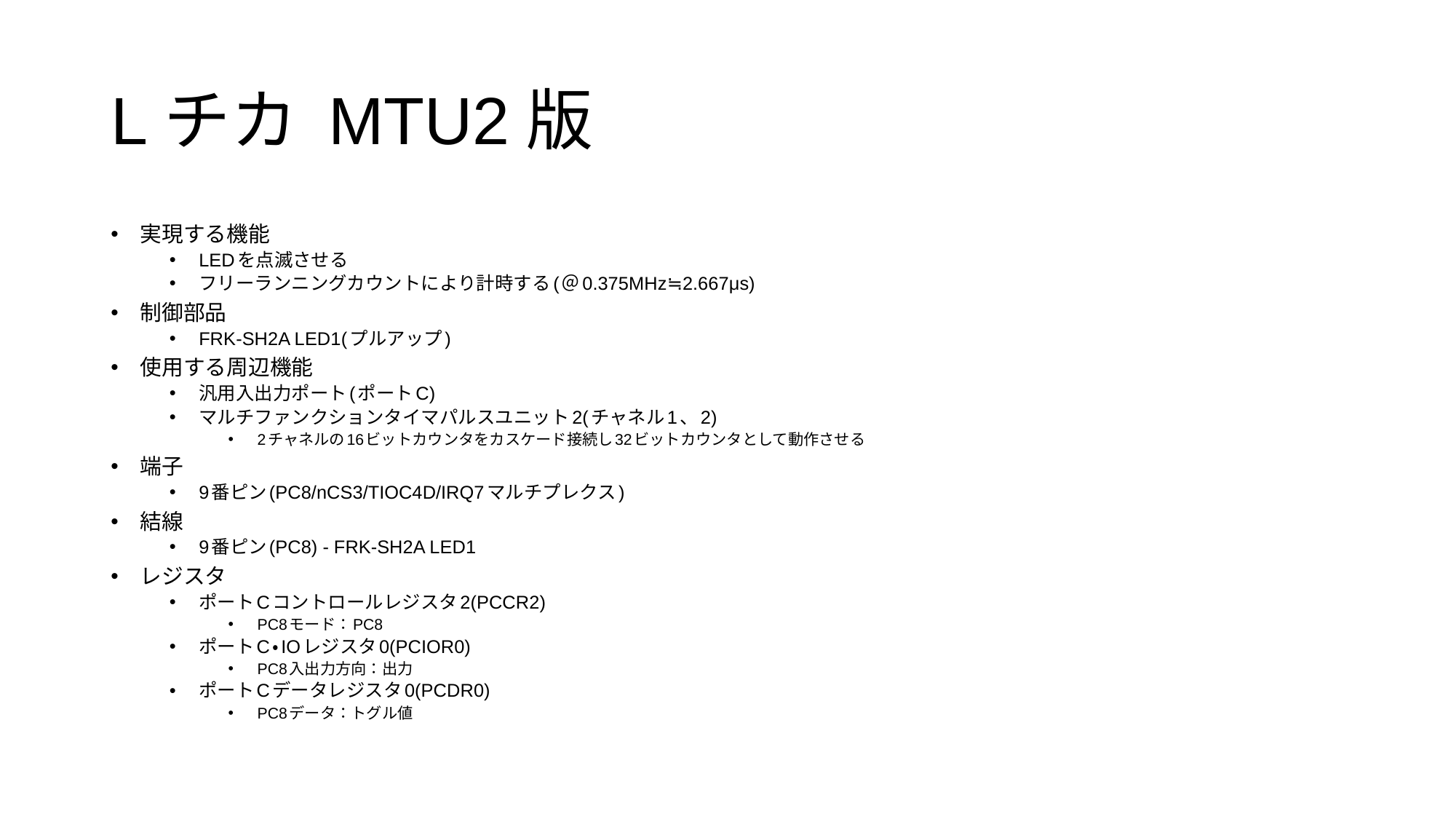

# Lチカ MTU2版
実現する機能
LEDを点滅させる
フリーランニングカウントにより計時する(＠0.375MHz≒2.667μs)
制御部品
FRK-SH2A LED1(プルアップ)
使用する周辺機能
汎用入出力ポート(ポートC)
マルチファンクションタイマパルスユニット2(チャネル1、2)
2チャネルの16ビットカウンタをカスケード接続し32ビットカウンタとして動作させる
端子
9番ピン(PC8/nCS3/TIOC4D/IRQ7マルチプレクス)
結線
9番ピン(PC8) - FRK-SH2A LED1
レジスタ
ポートCコントロールレジスタ2(PCCR2)
PC8モード：PC8
ポートC・IOレジスタ0(PCIOR0)
PC8入出力方向：出力
ポートCデータレジスタ0(PCDR0)
PC8データ：トグル値